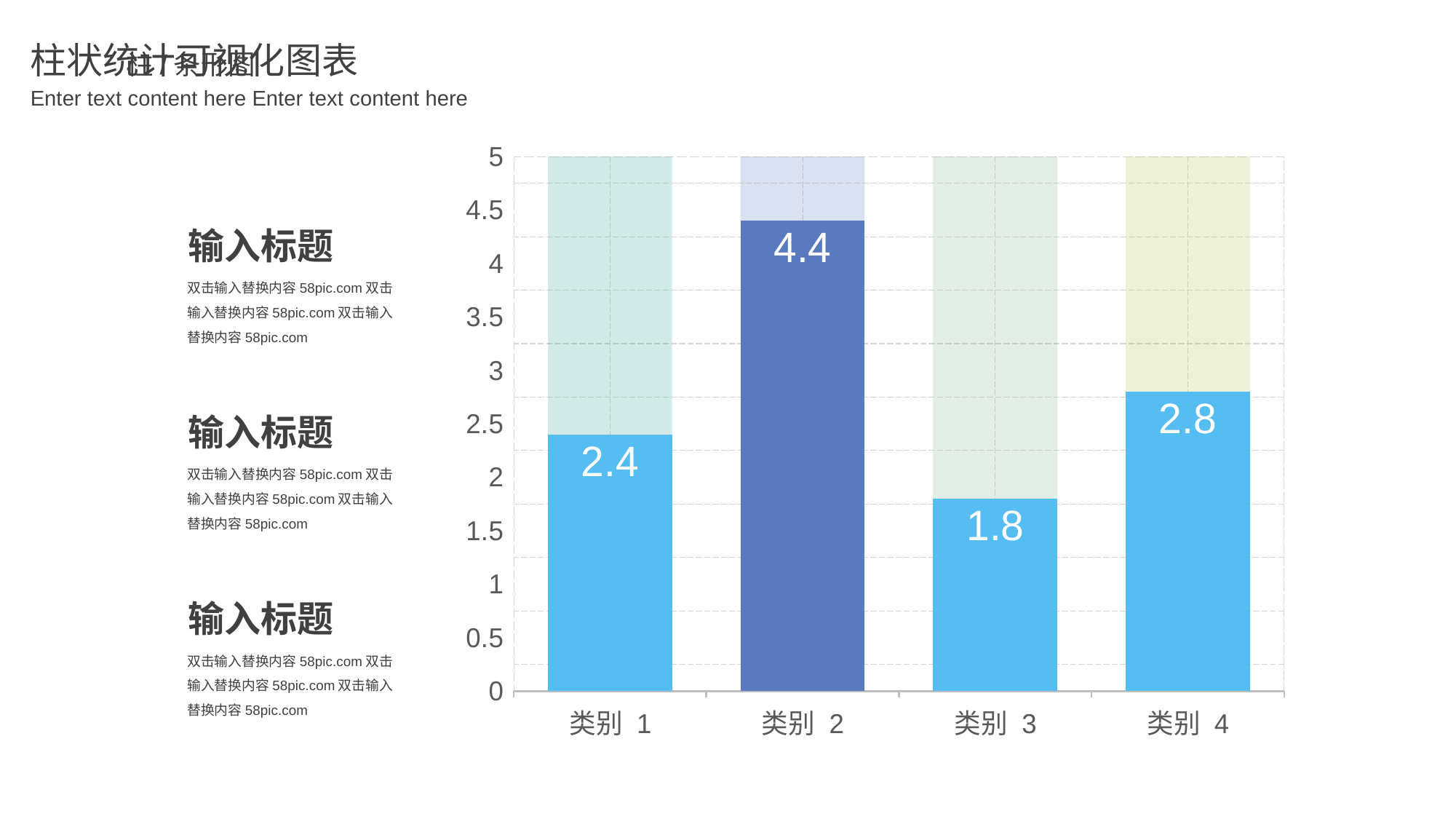

柱状统计可视化图表
柱/条形图
Enter text content here Enter text content here

### Chart

| Category | 系列 1 | 系列 2 |
|---|---|---|
| 类别 1 | 5.0 | 2.4 |
| 类别 2 | 5.0 | 4.4 |
| 类别 3 | 5.0 | 1.8 |
| 类别 4 | 5.0 | 2.8 |
输入标题
双击输入替换内容58pic.com双击输入替换内容58pic.com双击输入替换内容58pic.com
输入标题
双击输入替换内容58pic.com双击输入替换内容58pic.com双击输入替换内容58pic.com
输入标题
双击输入替换内容58pic.com双击输入替换内容58pic.com双击输入替换内容58pic.com